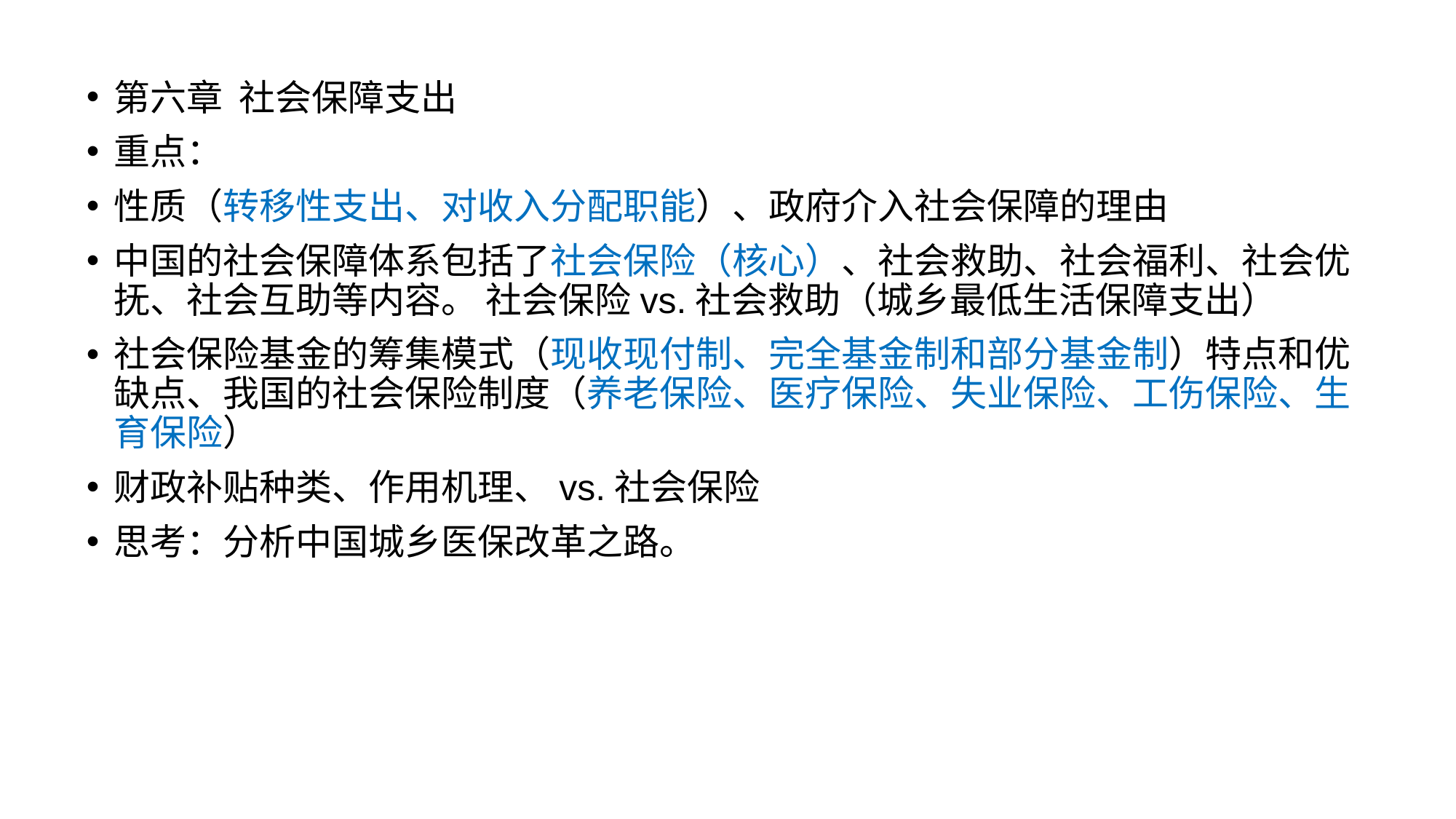

第六章  社会保障支出
重点：
性质（转移性支出、对收入分配职能）、政府介入社会保障的理由
中国的社会保障体系包括了社会保险（核心）、社会救助、社会福利、社会优抚、社会互助等内容。 社会保险vs.社会救助（城乡最低生活保障支出）
社会保险基金的筹集模式（现收现付制、完全基金制和部分基金制）特点和优缺点、我国的社会保险制度（养老保险、医疗保险、失业保险、工伤保险、生育保险）
财政补贴种类、作用机理、vs.社会保险
思考：分析中国城乡医保改革之路。